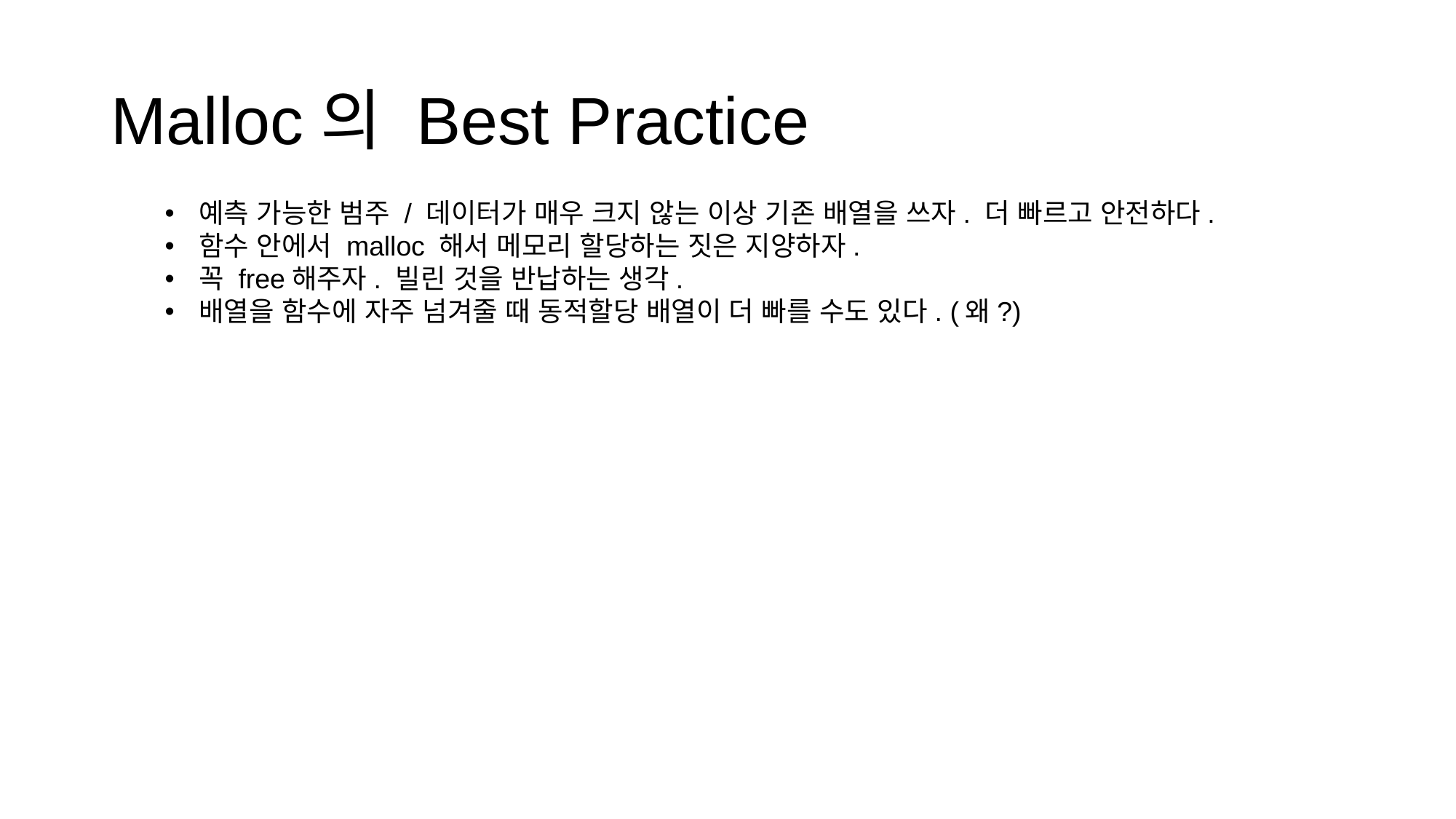

# Malloc의 Best Practice
예측 가능한 범주 / 데이터가 매우 크지 않는 이상 기존 배열을 쓰자. 더 빠르고 안전하다.
함수 안에서 malloc 해서 메모리 할당하는 짓은 지양하자.
꼭 free해주자. 빌린 것을 반납하는 생각.
배열을 함수에 자주 넘겨줄 때 동적할당 배열이 더 빠를 수도 있다. (왜?)